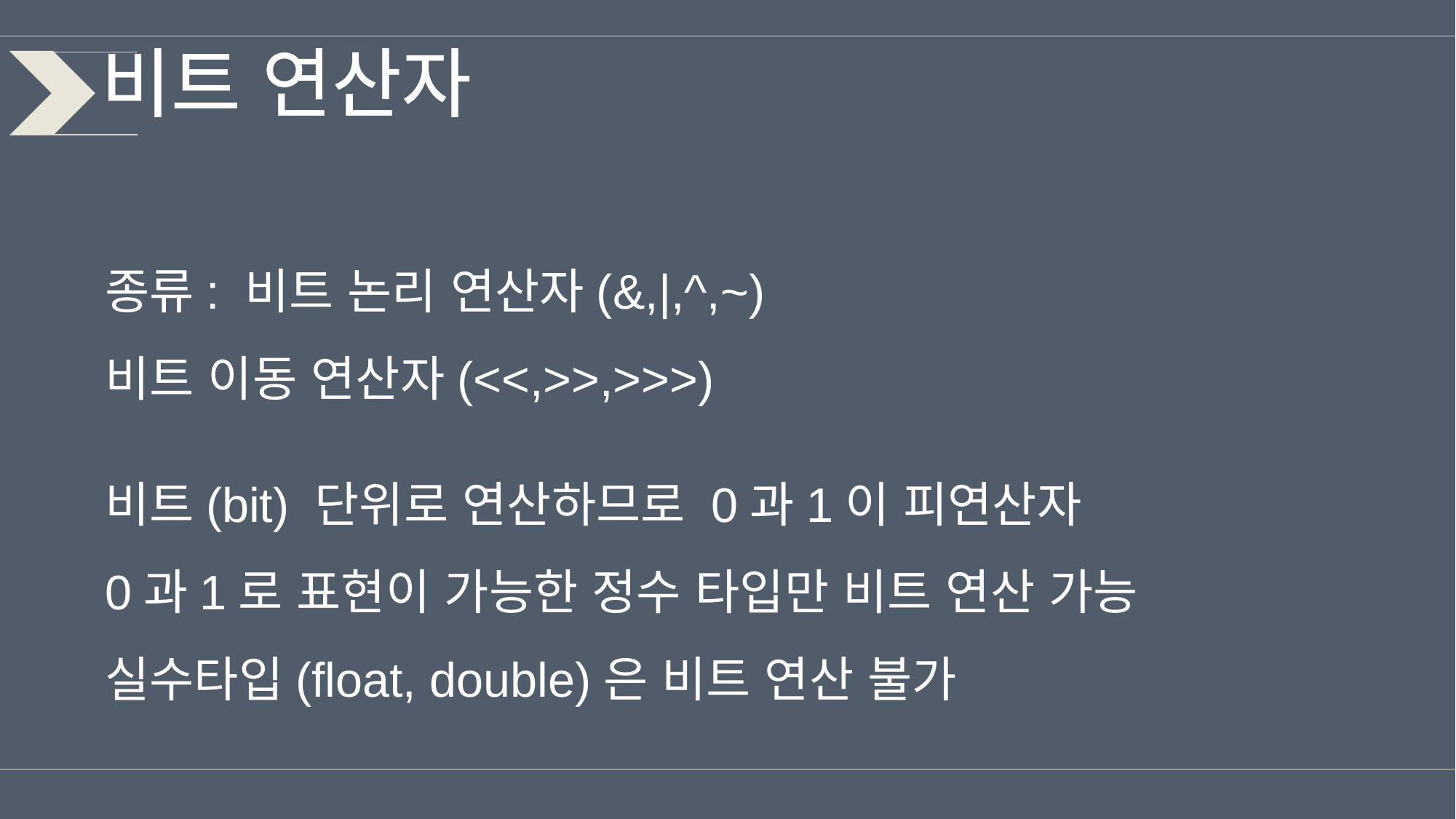

비트 연산자

종류: 비트 논리 연산자(&,|,^,~)
비트 이동 연산자(<<,>>,>>>)
비트(bit) 단위로 연산하므로 0과1이 피연산자
0과1로 표현이 가능한 정수 타입만 비트 연산 가능
실수타입(float, double)은 비트 연산 불가